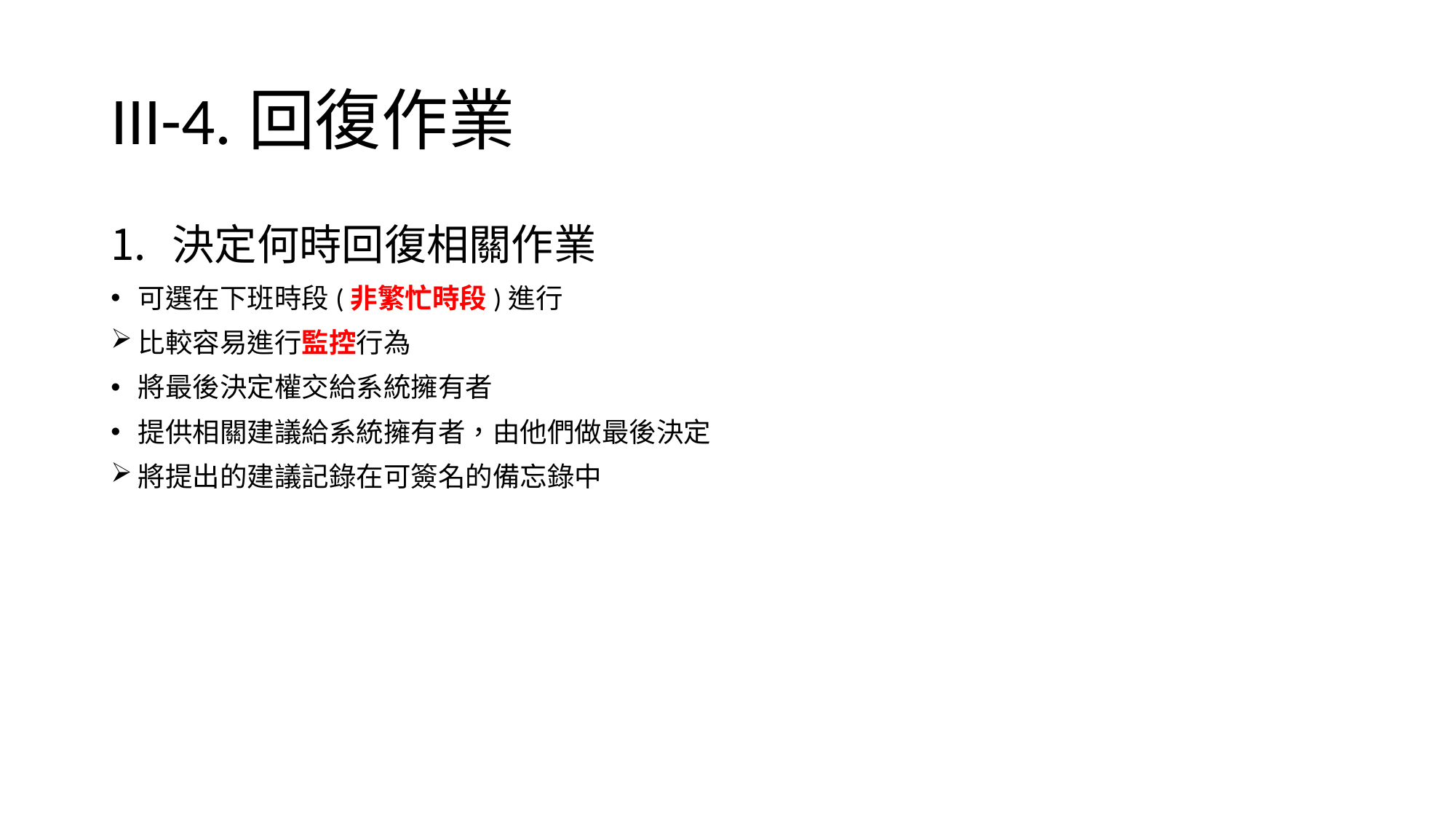

# III-4.回復作業
決定何時回復相關作業
可選在下班時段(非繁忙時段)進行
比較容易進行監控行為
將最後決定權交給系統擁有者
提供相關建議給系統擁有者，由他們做最後決定
將提出的建議記錄在可簽名的備忘錄中